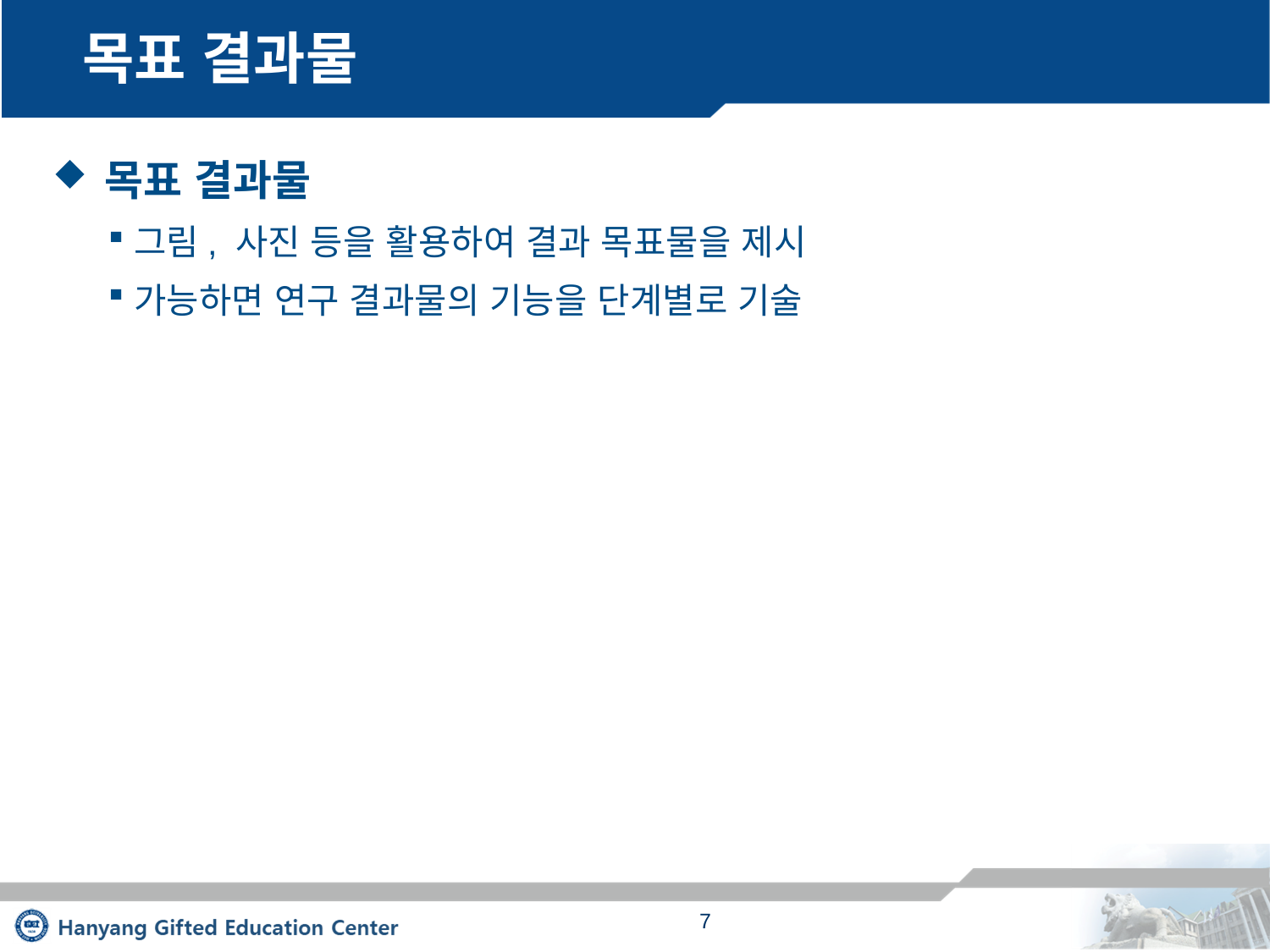

# 목표 결과물
 목표 결과물
그림, 사진 등을 활용하여 결과 목표물을 제시
가능하면 연구 결과물의 기능을 단계별로 기술